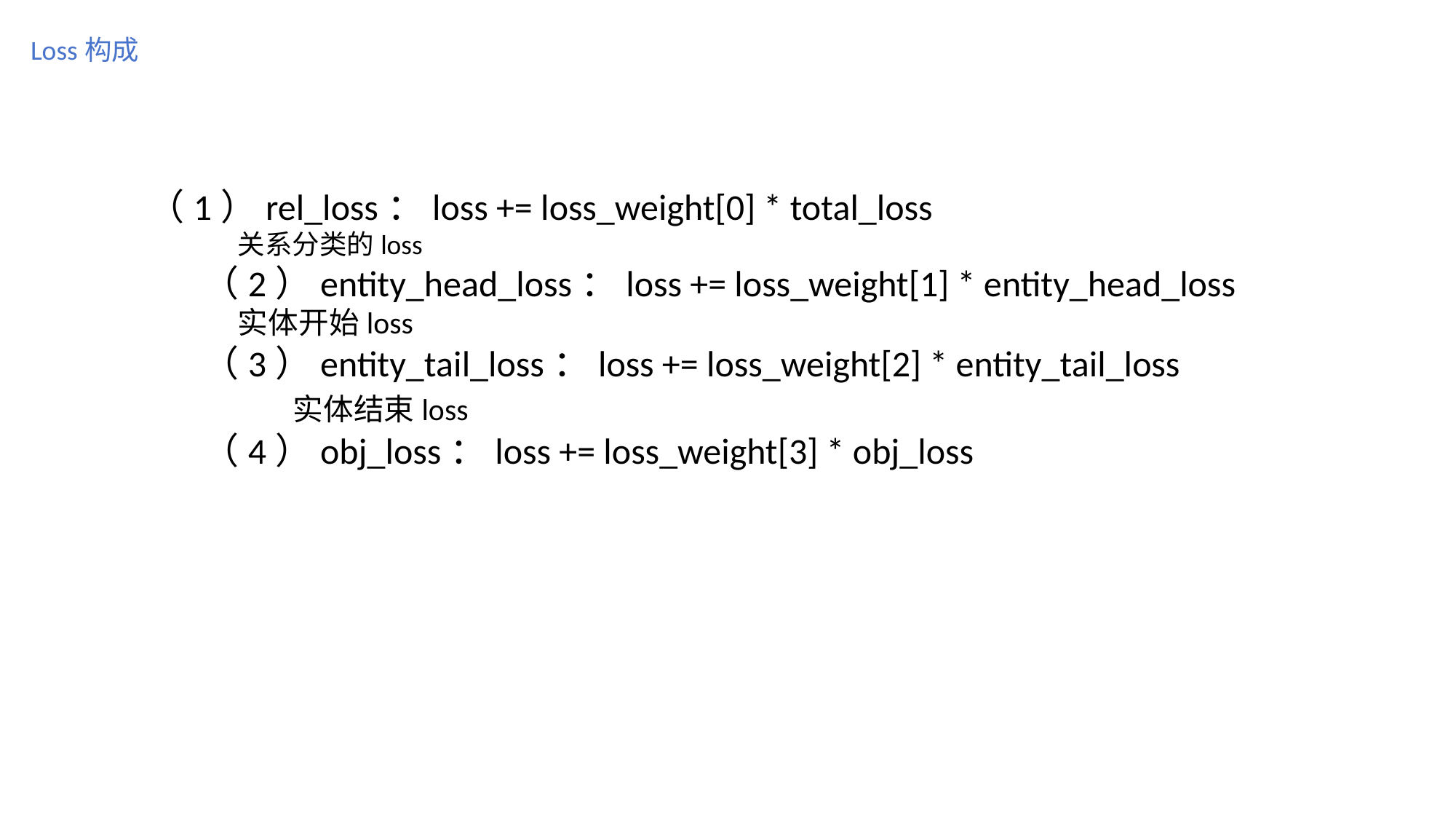

Loss构成
        （1）rel_loss：loss += loss_weight[0] * total_loss
关系分类的loss
        （2）entity_head_loss：loss += loss_weight[1] * entity_head_loss
实体开始loss
        （3）entity_tail_loss：loss += loss_weight[2] * entity_tail_loss
                   实体结束loss
        （4）obj_loss：loss += loss_weight[3] * obj_loss